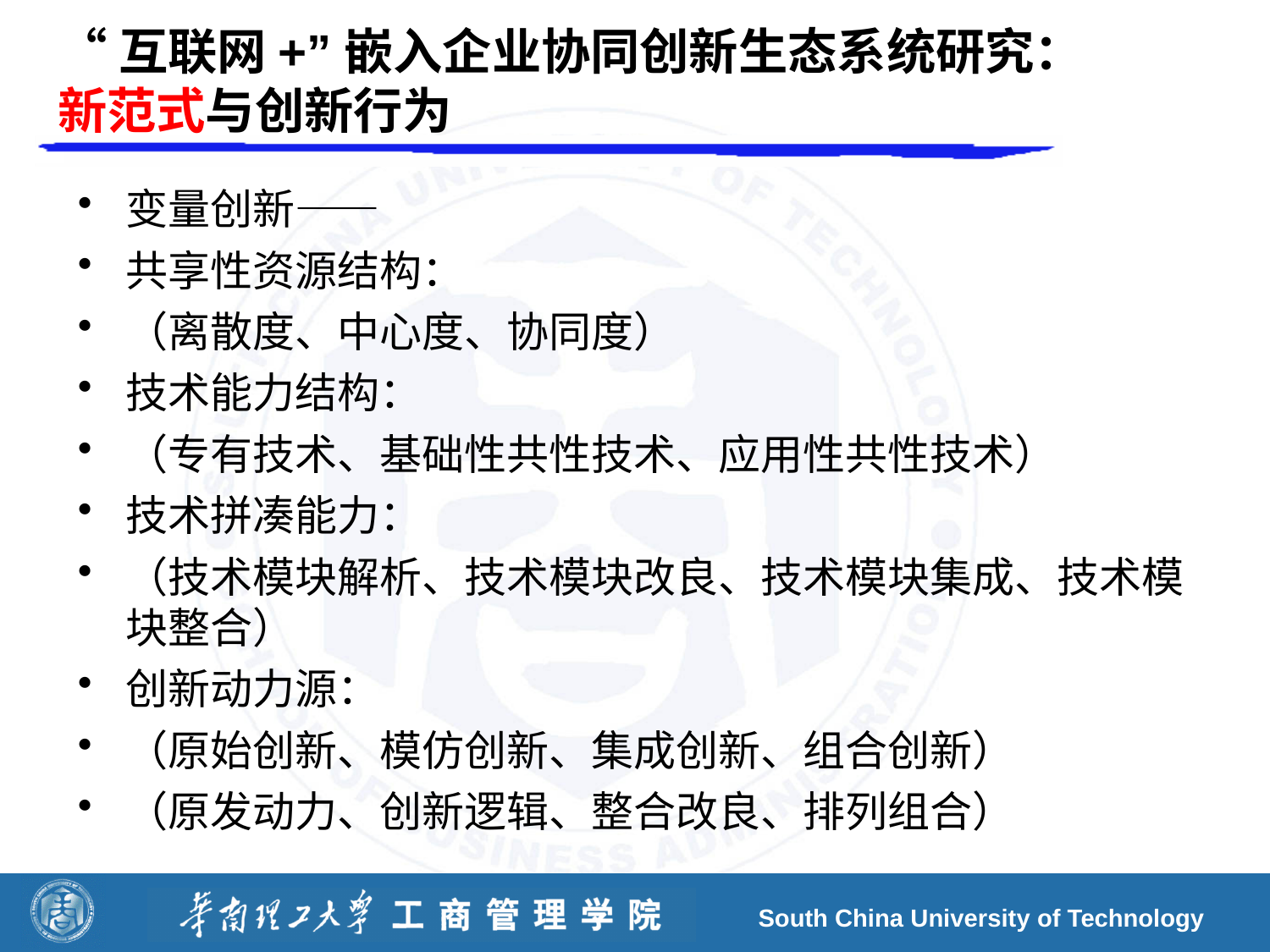

# “互联网+”嵌入企业协同创新生态系统研究： 新范式与创新行为
变量创新——
共享性资源结构：
（离散度、中心度、协同度）
技术能力结构：
（专有技术、基础性共性技术、应用性共性技术）
技术拼凑能力：
（技术模块解析、技术模块改良、技术模块集成、技术模块整合）
创新动力源：
（原始创新、模仿创新、集成创新、组合创新）
（原发动力、创新逻辑、整合改良、排列组合）

South China University of Technology